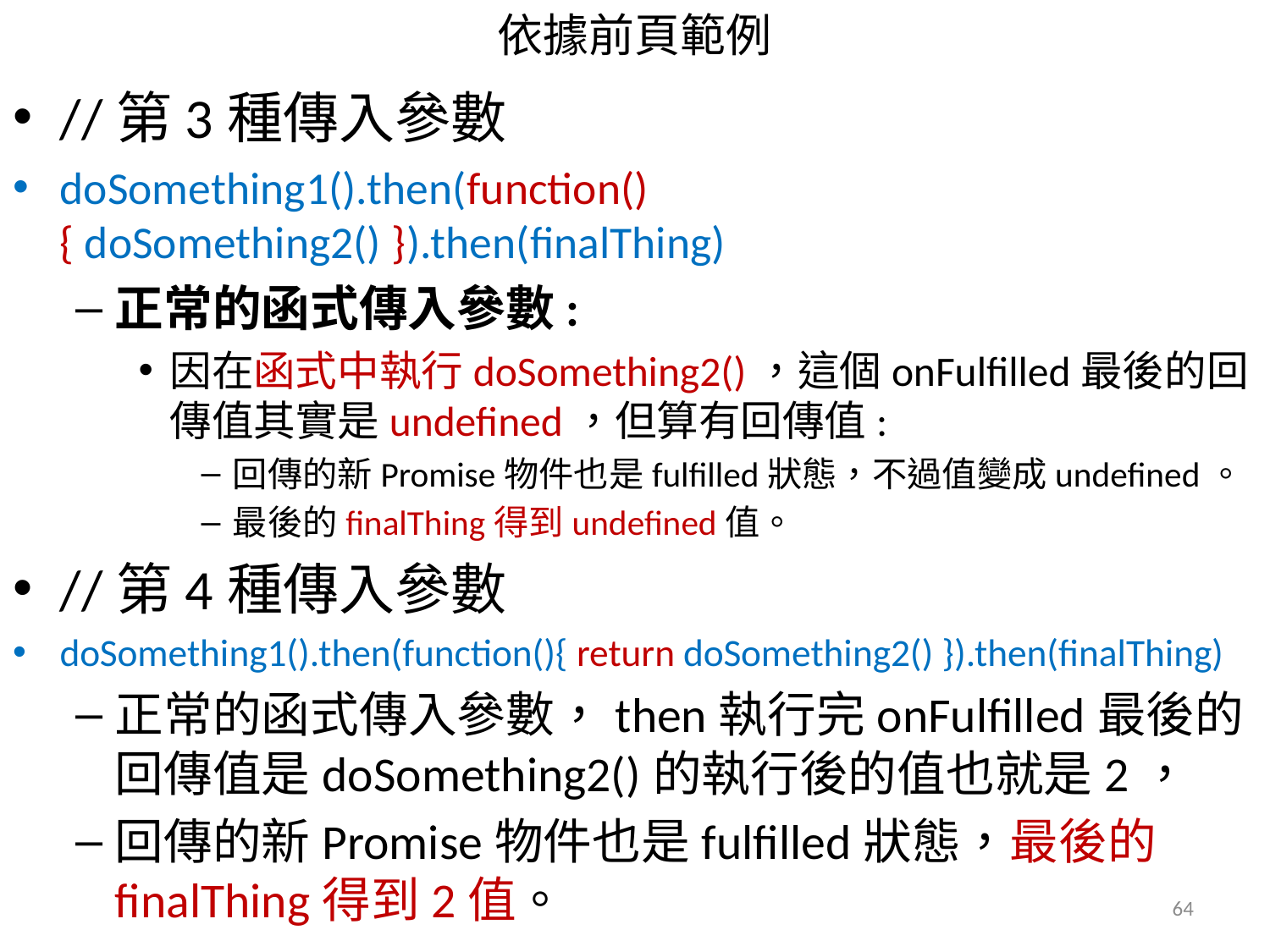

# 依據前頁範例
//第3種傳入參數
doSomething1().then(function(){ doSomething2() }).then(finalThing)
正常的函式傳入參數:
因在函式中執行doSomething2()，這個onFulfilled最後的回傳值其實是undefined，但算有回傳值:
回傳的新Promise物件也是fulfilled狀態，不過值變成undefined。
最後的finalThing得到undefined值。
//第4種傳入參數
doSomething1().then(function(){ return doSomething2() }).then(finalThing)
正常的函式傳入參數，then執行完onFulfilled最後的回傳值是doSomething2()的執行後的值也就是2，
回傳的新Promise物件也是fulfilled狀態，最後的finalThing得到2值。
64